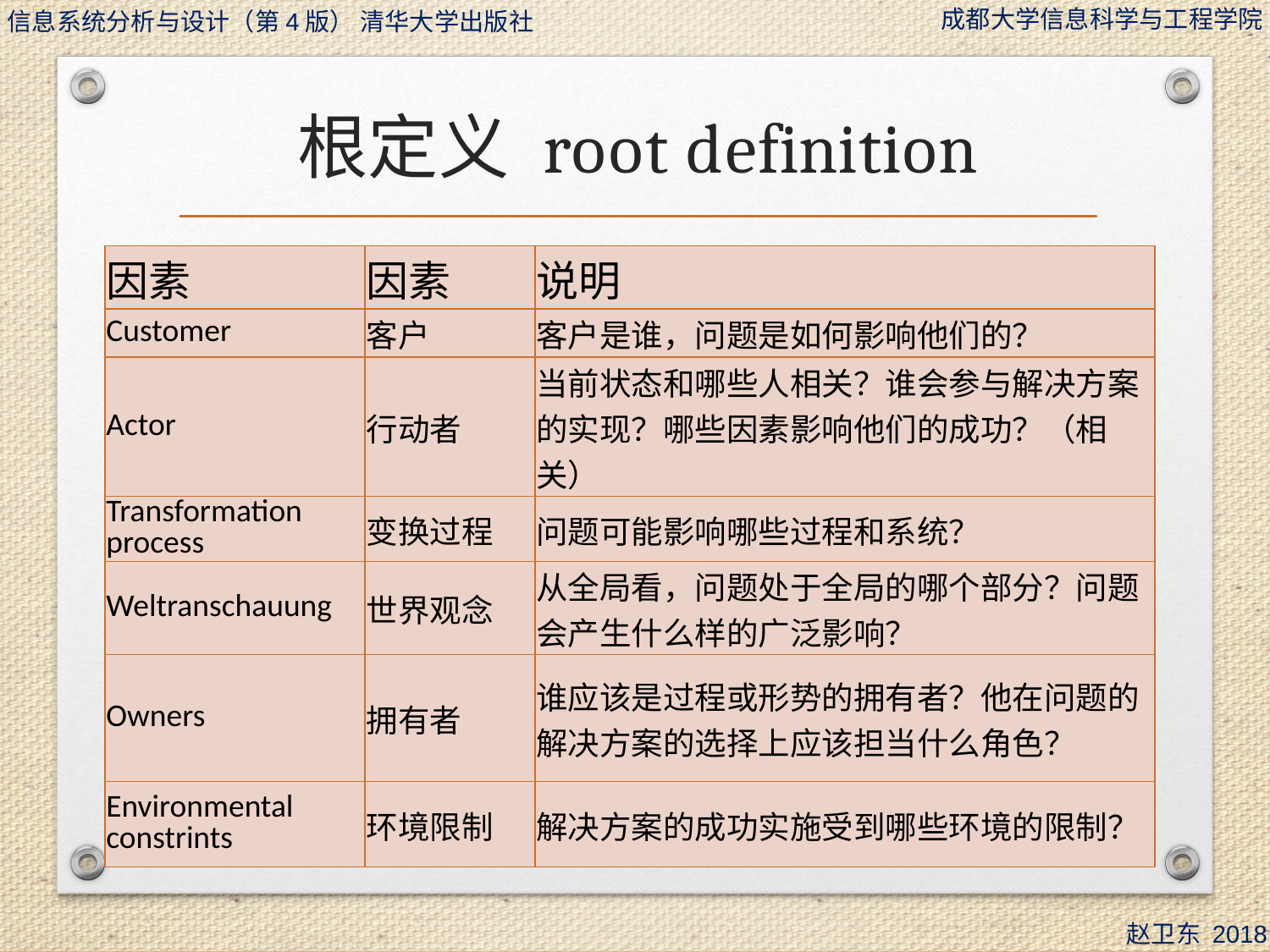

# 根定义 root definition
| 因素 | 因素 | 说明 |
| --- | --- | --- |
| Customer | 客户 | 客户是谁，问题是如何影响他们的？ |
| Actor | 行动者 | 当前状态和哪些人相关？谁会参与解决方案的实现？哪些因素影响他们的成功？（相关） |
| Transformation process | 变换过程 | 问题可能影响哪些过程和系统？ |
| Weltranschauung | 世界观念 | 从全局看，问题处于全局的哪个部分？问题会产生什么样的广泛影响？ |
| Owners | 拥有者 | 谁应该是过程或形势的拥有者？他在问题的解决方案的选择上应该担当什么角色？ |
| Environmental constrints | 环境限制 | 解决方案的成功实施受到哪些环境的限制？ |